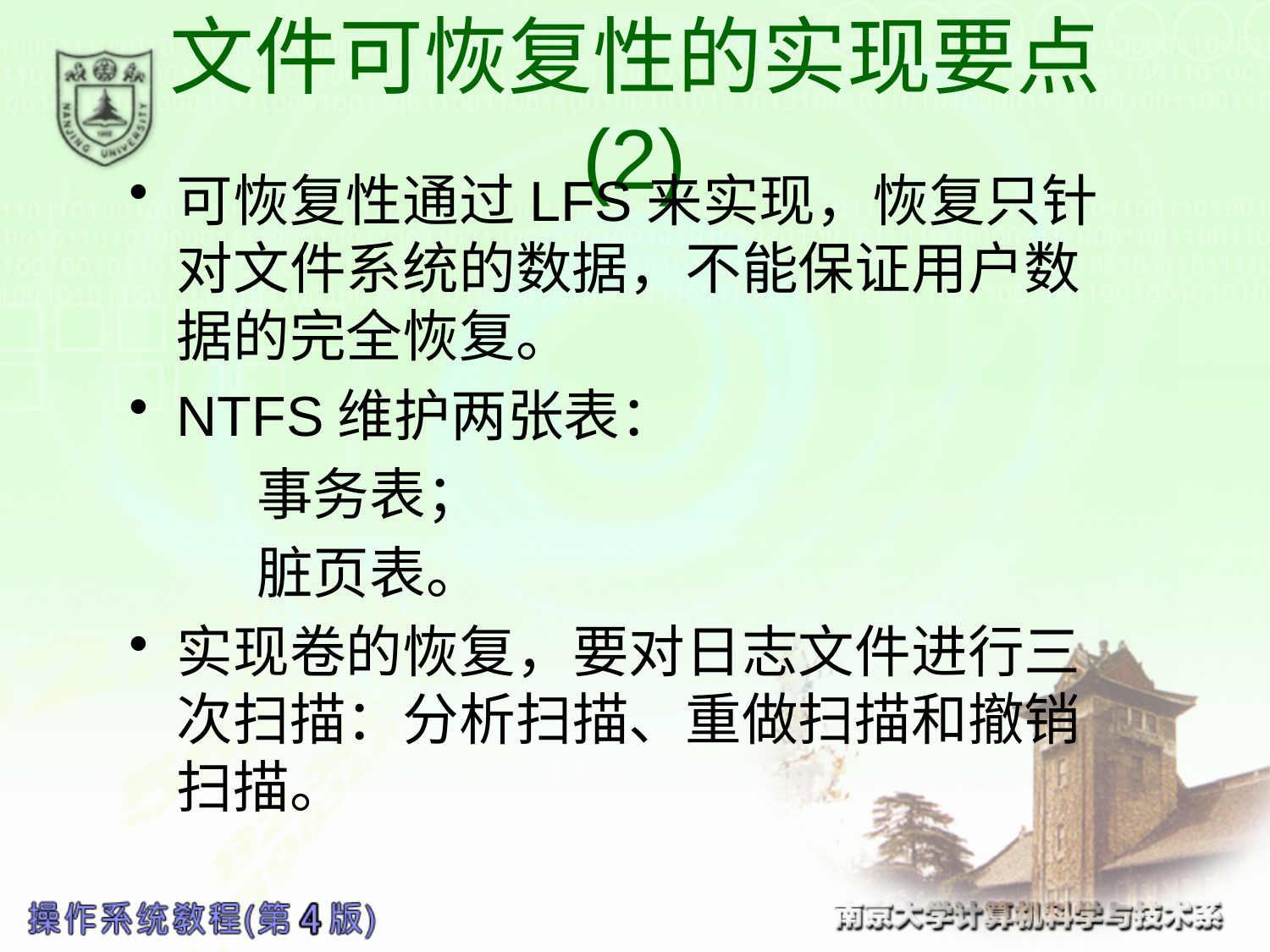

# 文件可恢复性的实现要点(2)
可恢复性通过LFS来实现，恢复只针对文件系统的数据，不能保证用户数据的完全恢复。
NTFS维护两张表：
         事务表；
         脏页表。
实现卷的恢复，要对日志文件进行三次扫描：分析扫描、重做扫描和撤销扫描。